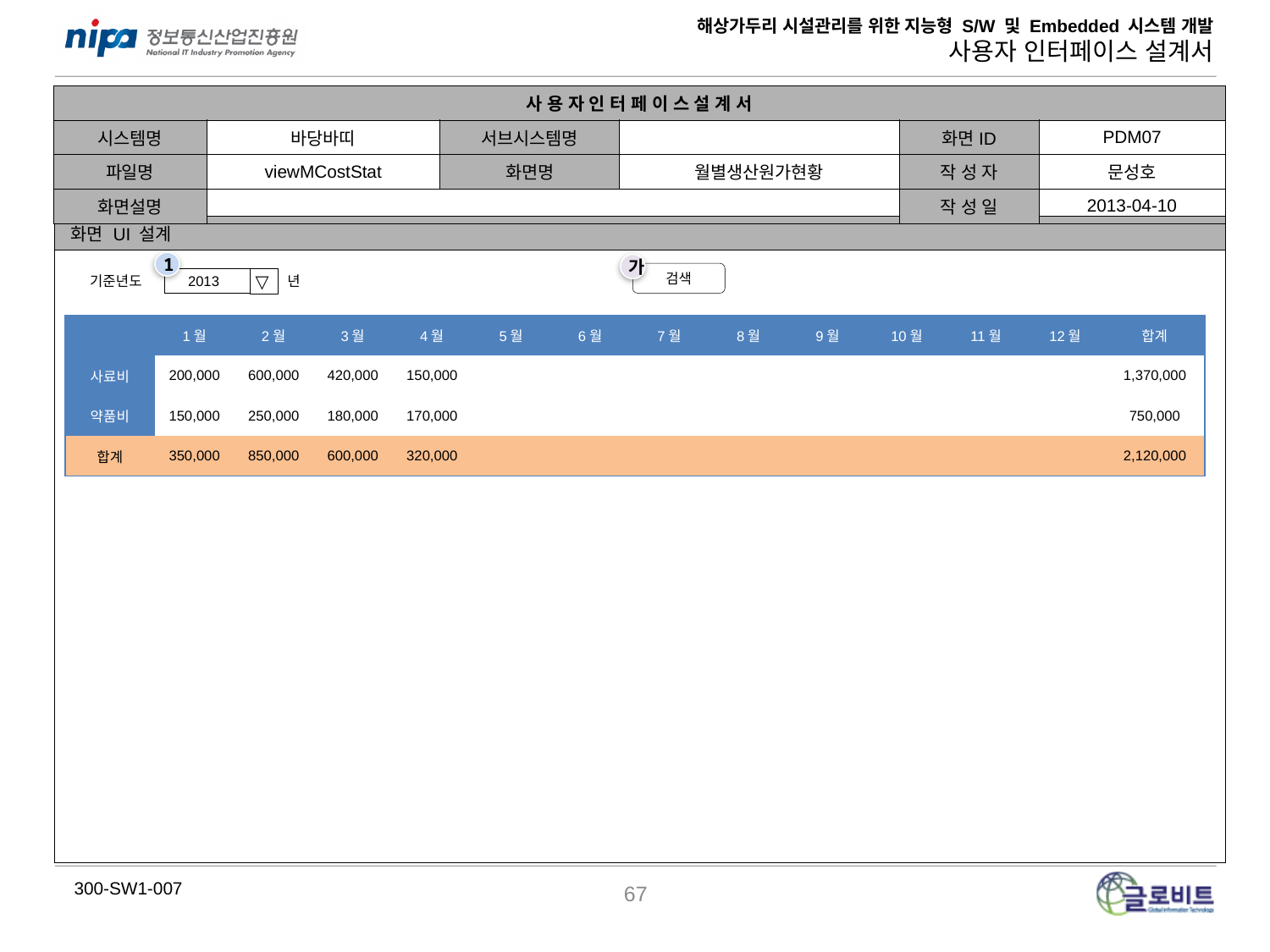

| 사 용 자 인 터 페 이 스 설 계 서 |  |  |  |  |  |
| --- | --- | --- | --- | --- | --- |
| 시스템명 | 바당바띠 | 서브시스템명 |  | 화면ID | PDM07 |
| 파일명 | viewMCostStat | 화면명 | 월별생산원가현황 | 작 성 자 | 문성호 |
| 화면설명 |  |  |  | 작 성 일 | 2013-04-10 |
| 화면 UI 설계 |
| --- |
|  |
1
가
검색
기준년도
년
2013
▽
|  | 1월 | 2월 | 3월 | 4월 | 5월 | 6월 | 7월 | 8월 | 9월 | 10월 | 11월 | 12월 | 합계 |
| --- | --- | --- | --- | --- | --- | --- | --- | --- | --- | --- | --- | --- | --- |
| 사료비 | 200,000 | 600,000 | 420,000 | 150,000 |  |  |  |  |  |  |  |  | 1,370,000 |
| 약품비 | 150,000 | 250,000 | 180,000 | 170,000 |  |  |  |  |  |  |  |  | 750,000 |
| 합계 | 350,000 | 850,000 | 600,000 | 320,000 |  |  |  |  |  |  |  |  | 2,120,000 |